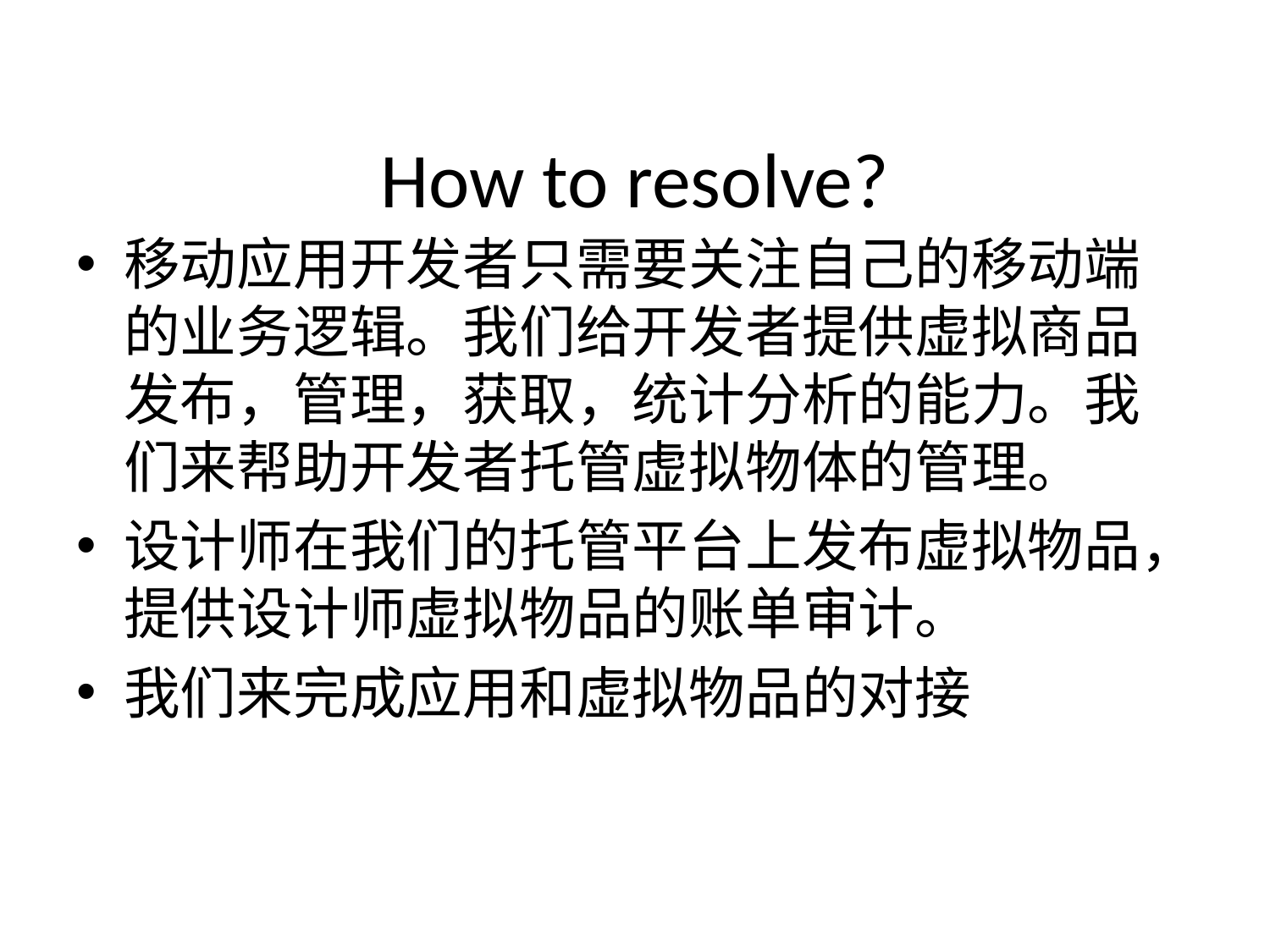

# How to resolve?
移动应用开发者只需要关注自己的移动端的业务逻辑。我们给开发者提供虚拟商品发布，管理，获取，统计分析的能力。我们来帮助开发者托管虚拟物体的管理。
设计师在我们的托管平台上发布虚拟物品，提供设计师虚拟物品的账单审计。
我们来完成应用和虚拟物品的对接